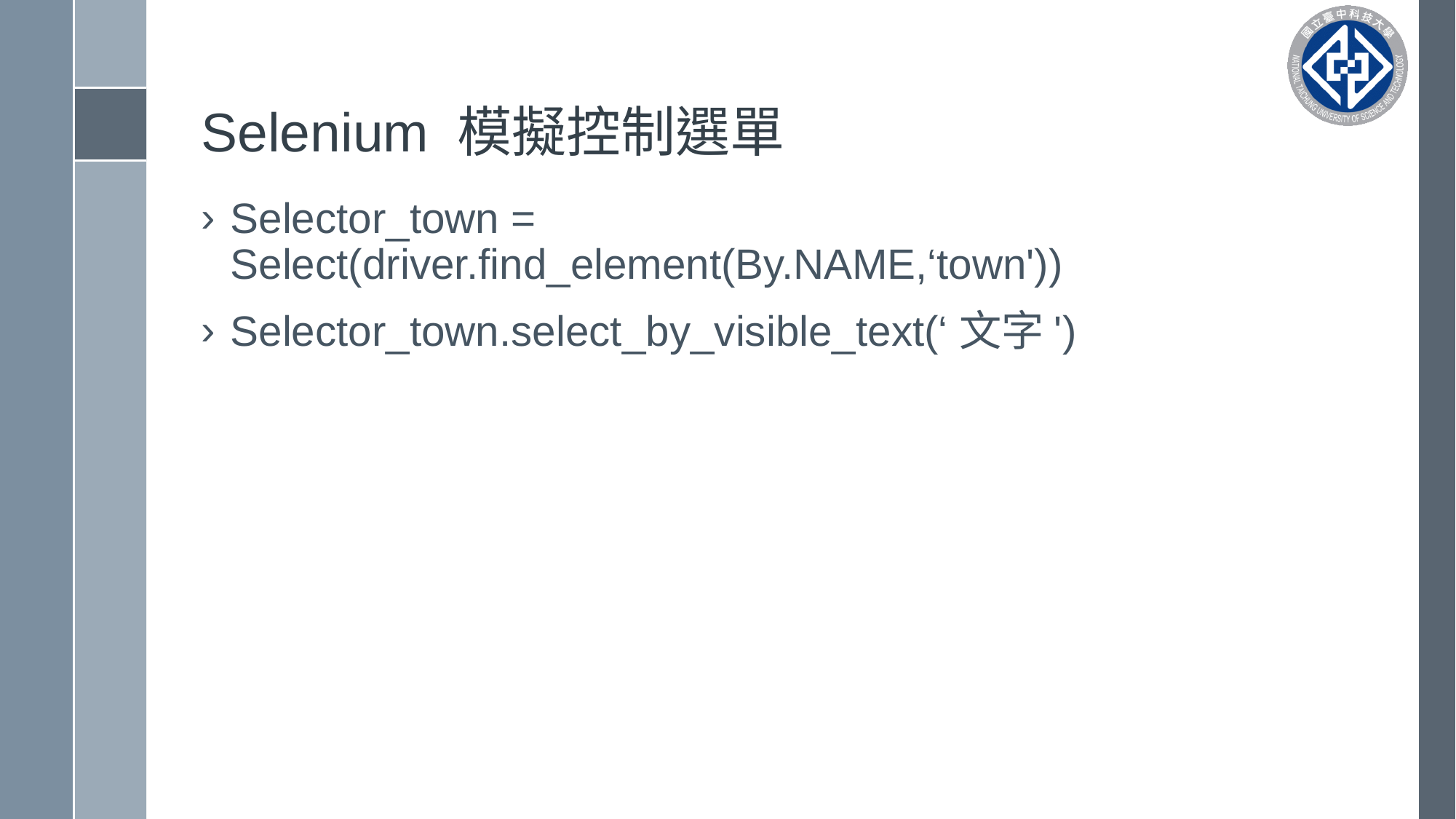

# Selenium 模擬控制選單
Selector_town = Select(driver.find_element(By.NAME,‘town'))
Selector_town.select_by_visible_text(‘文字')